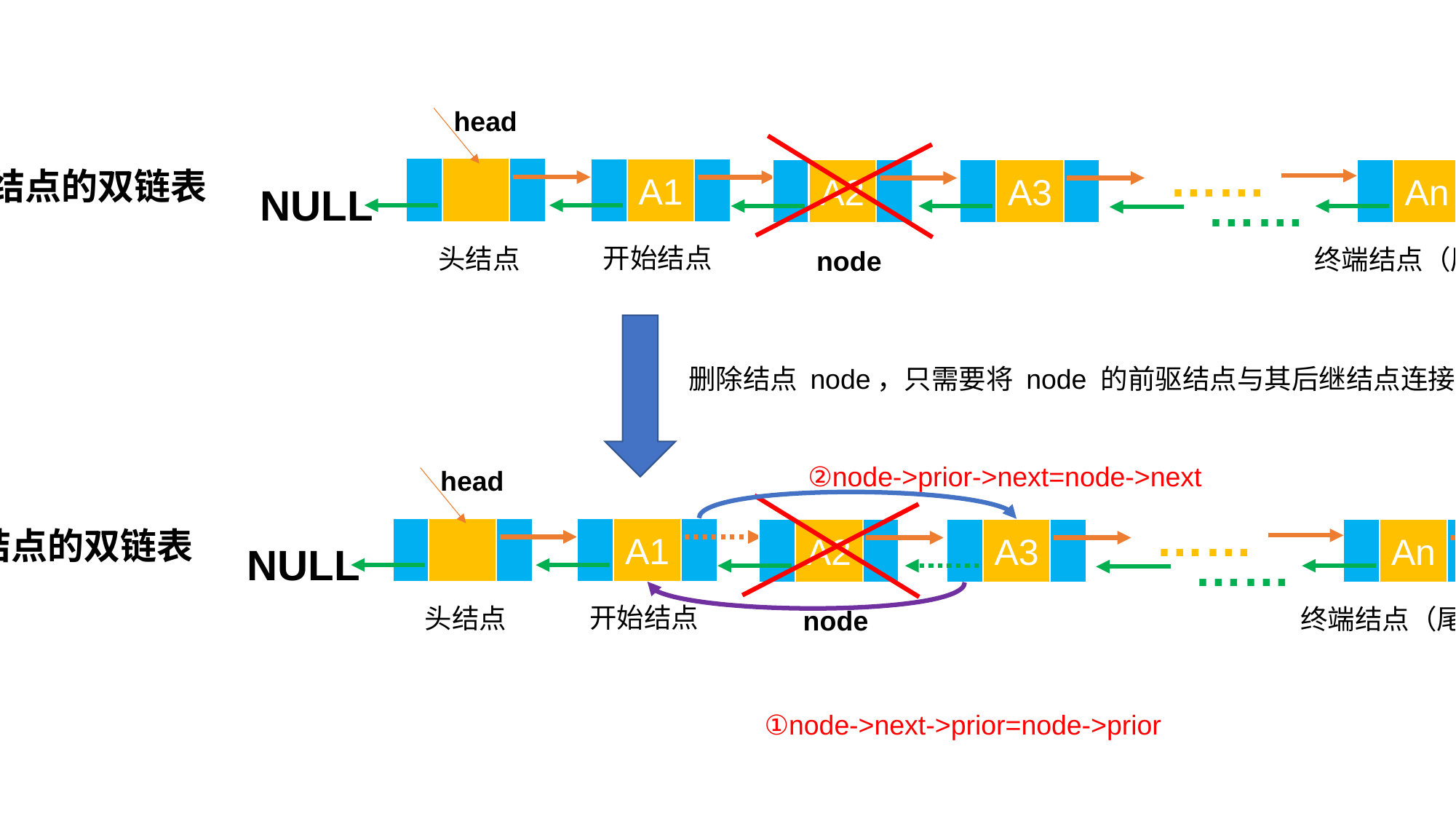

head
……
NULL
带头结点的双链表

A1

A2

A3

An

……
NULL
开始结点
头结点
终端结点（尾结点）
node

删除结点 node，只需要将 node 的前驱结点与其后继结点连接起来即可
②node->prior->next=node->next
head
……
NULL
带头结点的双链表

A1

A2

A3

An

……
NULL
开始结点
头结点
终端结点（尾结点）
node
①node->next->prior=node->prior